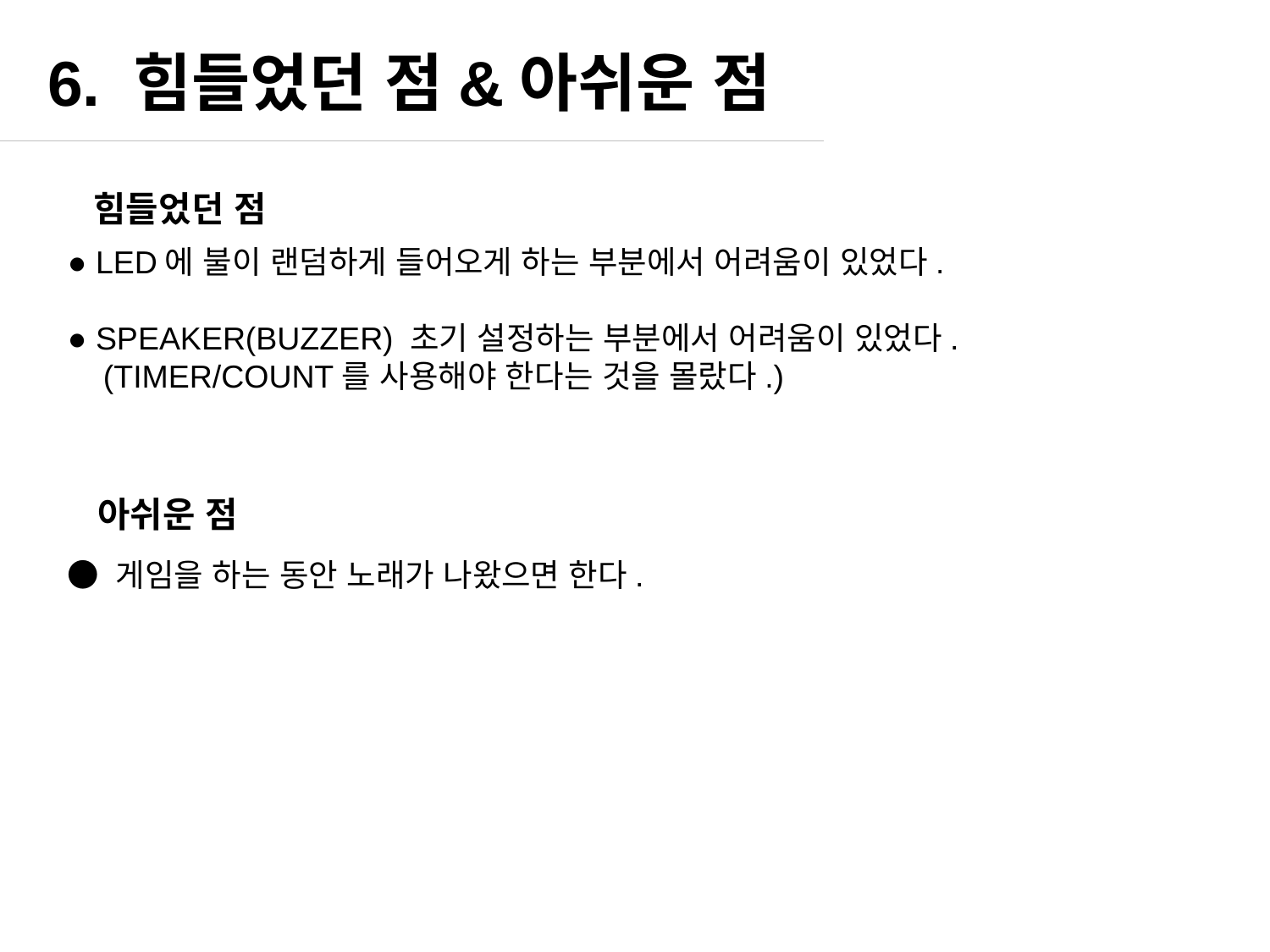

6. 힘들었던 점&아쉬운 점
힘들었던 점
● LED에 불이 랜덤하게 들어오게 하는 부분에서 어려움이 있었다.

● SPEAKER(BUZZER) 초기 설정하는 부분에서 어려움이 있었다.
    (TIMER/COUNT를 사용해야 한다는 것을 몰랐다.)
아쉬운 점
● 게임을 하는 동안 노래가 나왔으면 한다.